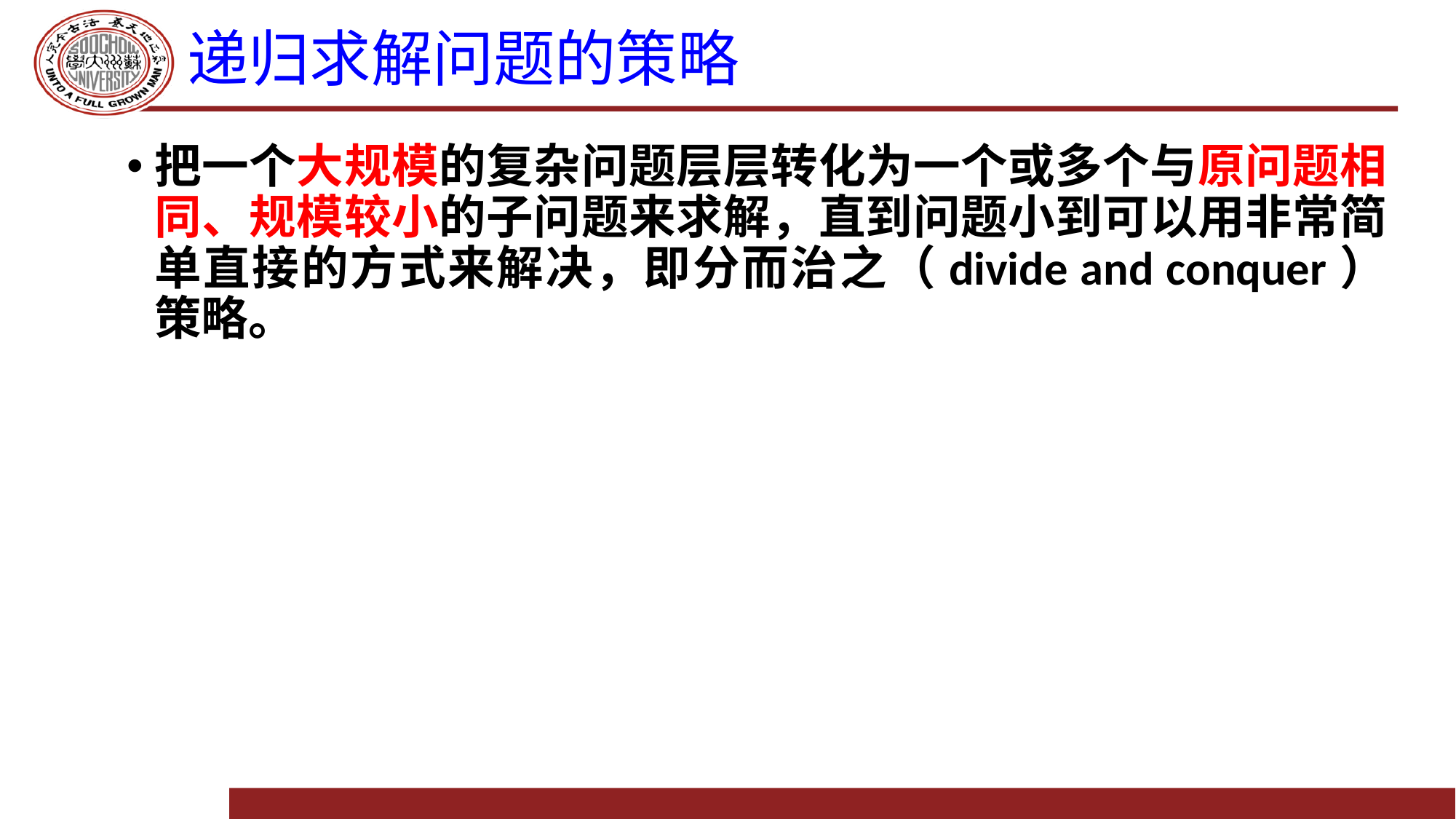

# 递归求解问题的策略
把一个大规模的复杂问题层层转化为一个或多个与原问题相同、规模较小的子问题来求解，直到问题小到可以用非常简单直接的方式来解决，即分而治之（divide and conquer）策略。